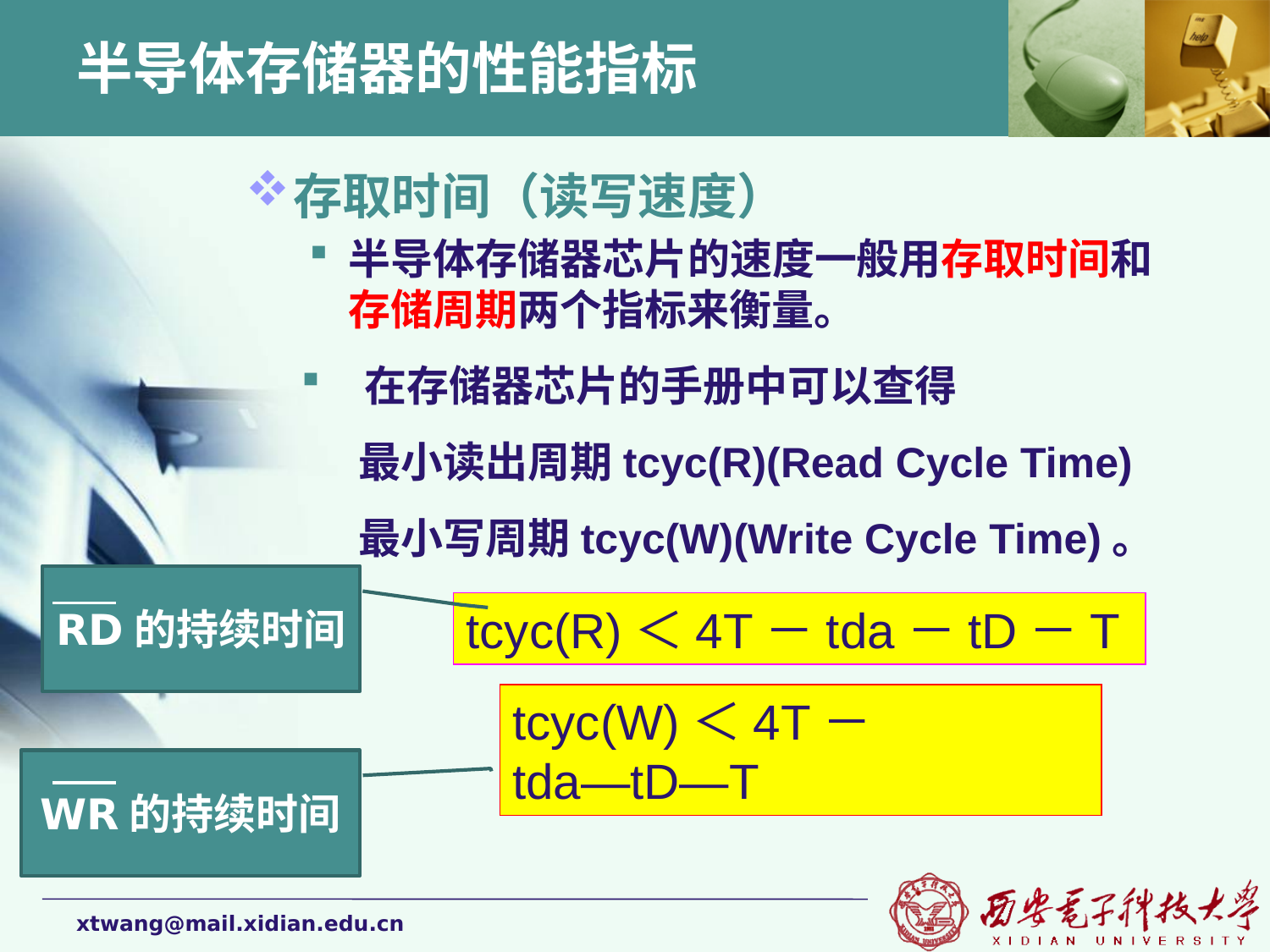

# 半导体存储器的性能指标
存取时间（读写速度）
半导体存储器芯片的速度一般用存取时间和存储周期两个指标来衡量。
在存储器芯片的手册中可以查得
     最小读出周期tcyc(R)(Read Cycle Time)
     最小写周期tcyc(W)(Write Cycle Time)。

RD的持续时间
tcyc(R)＜4T－tda－tD－T
tcyc(W)＜4T－tda―tD―T
WR的持续时间
xtwang@mail.xidian.edu.cn